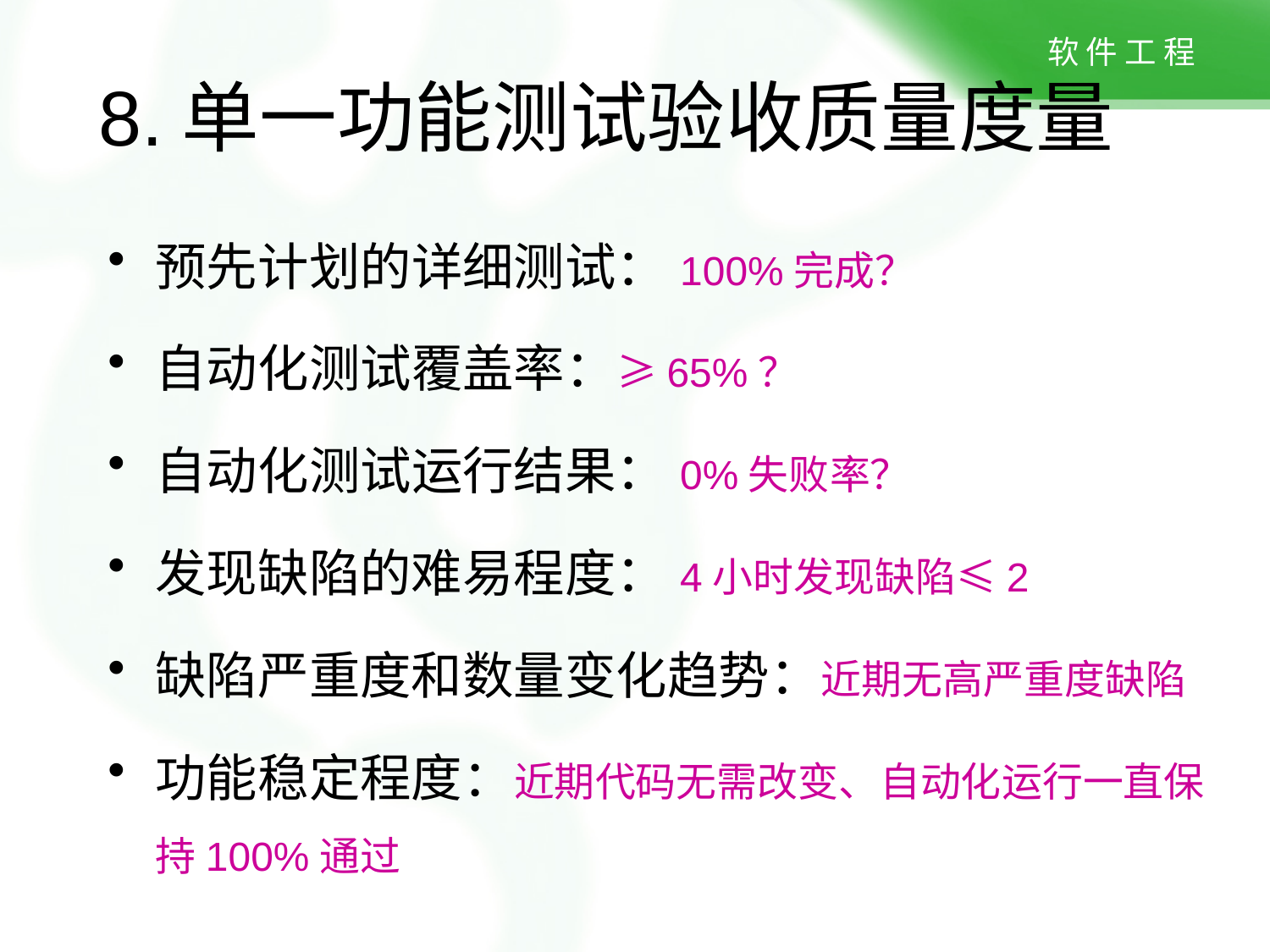

# 8.单一功能测试验收质量度量
预先计划的详细测试：100%完成？
自动化测试覆盖率：≥65%？
自动化测试运行结果：0%失败率？
发现缺陷的难易程度：4小时发现缺陷≤2
缺陷严重度和数量变化趋势：近期无高严重度缺陷
功能稳定程度：近期代码无需改变、自动化运行一直保持100%通过